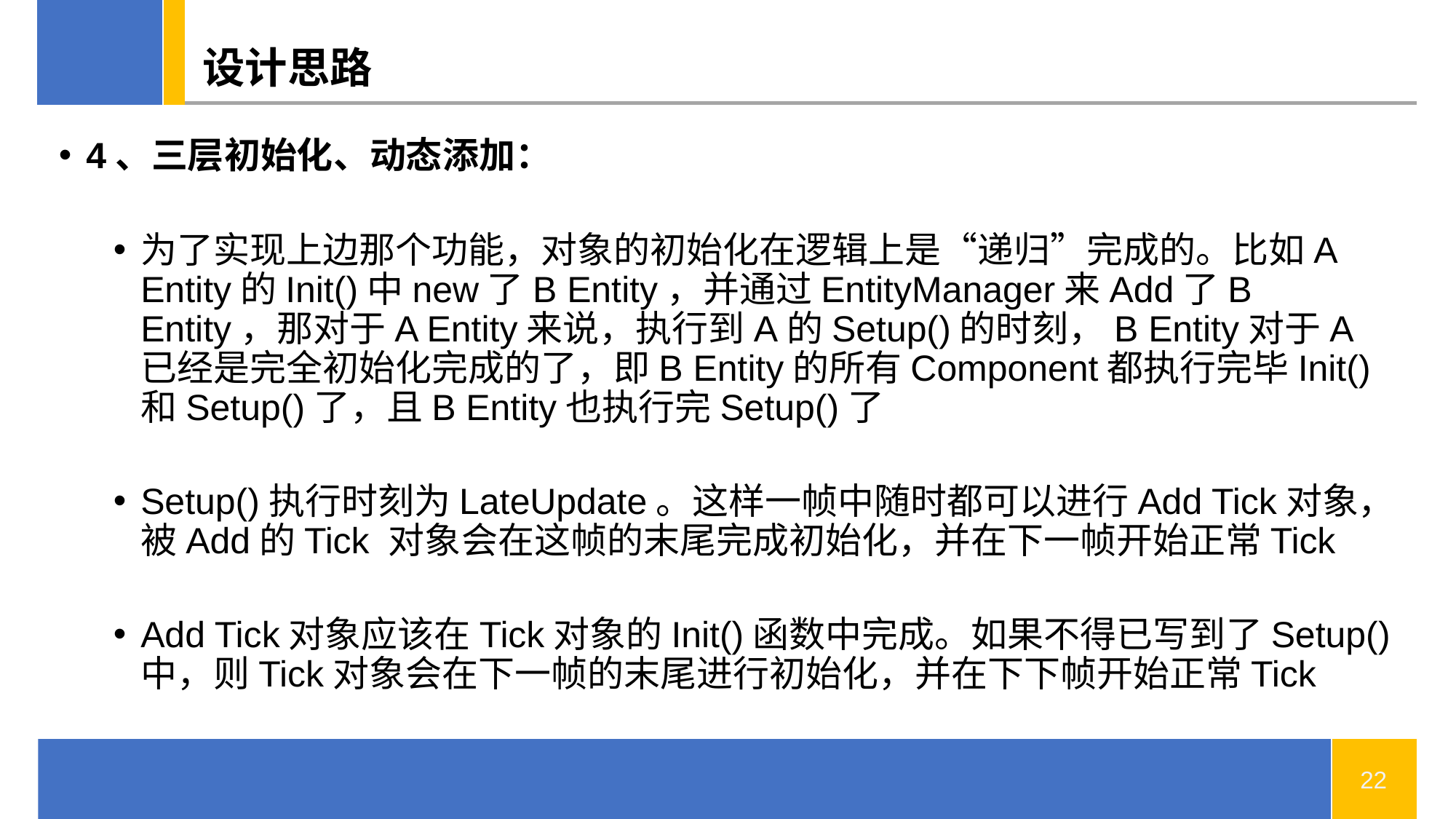

# 设计思路

4、三层初始化、动态添加：

为了实现上边那个功能，对象的初始化在逻辑上是“递归”完成的。比如A Entity的Init()中new了B Entity，并通过EntityManager来Add了B Entity，那对于A Entity来说，执行到A的Setup()的时刻，B Entity对于A已经是完全初始化完成的了，即B Entity的所有Component都执行完毕Init()和Setup()了，且B Entity也执行完Setup()了

Setup()执行时刻为LateUpdate。这样一帧中随时都可以进行Add Tick对象，被Add的Tick 对象会在这帧的末尾完成初始化，并在下一帧开始正常Tick

Add Tick对象应该在Tick对象的Init()函数中完成。如果不得已写到了Setup()中，则Tick对象会在下一帧的末尾进行初始化，并在下下帧开始正常Tick